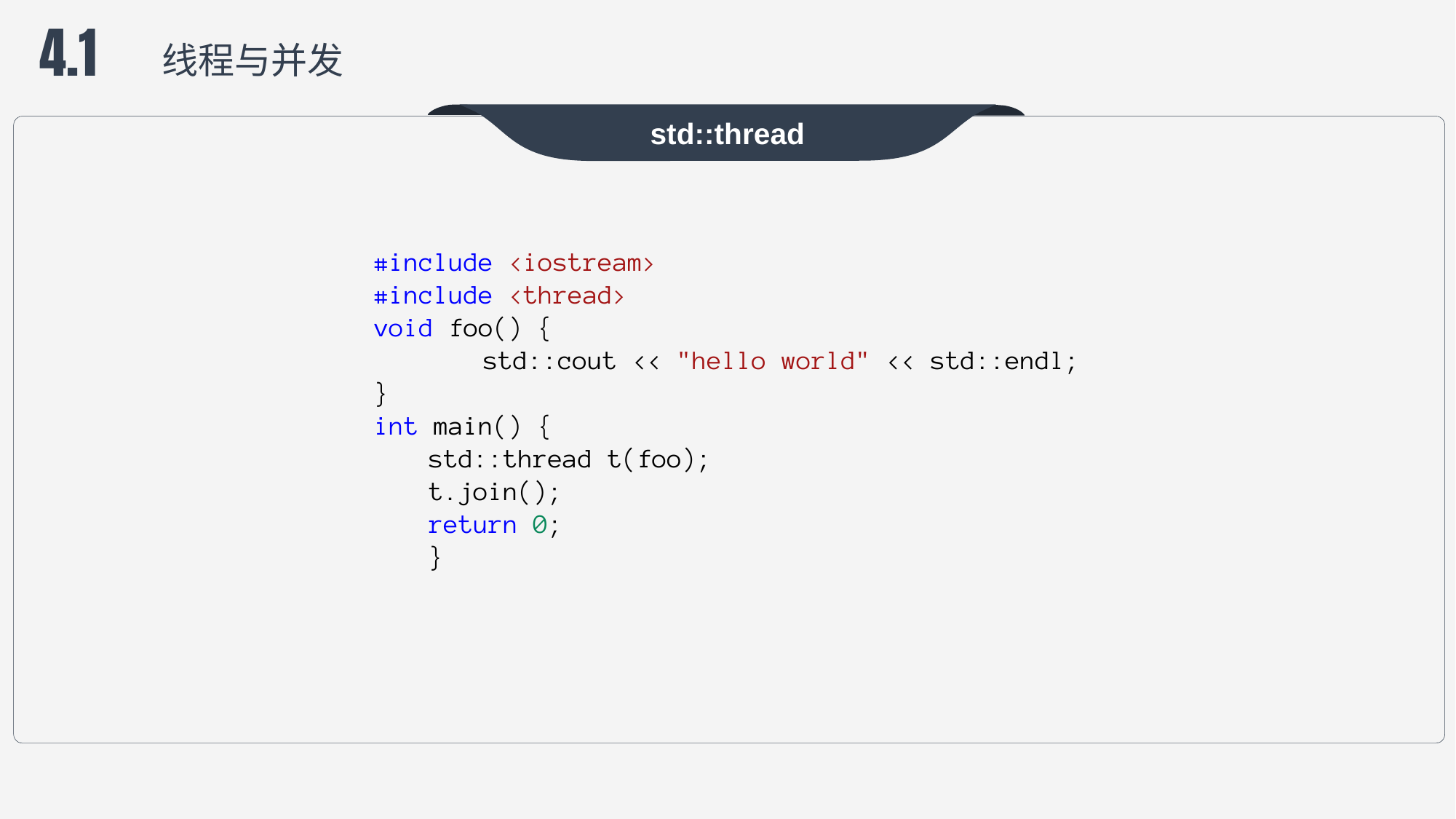

4.1
线程与并发

std::thread

#include <iostream>
#include <thread>
void foo() {
	std::cout << "hello world" << std::endl;
}
int main() {
std::thread t(foo);
t.join();
return 0;
}